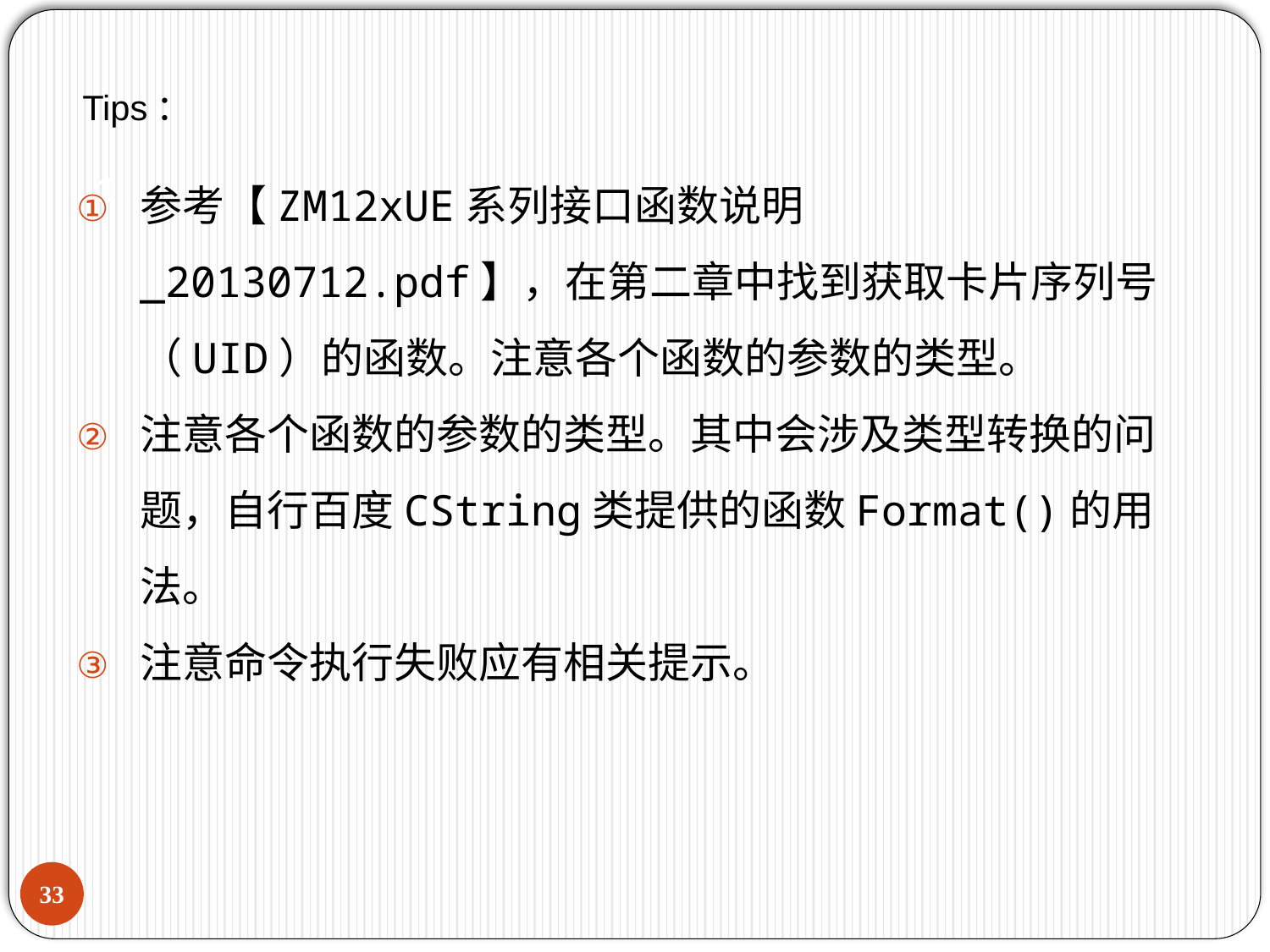

Tips：
参考【ZM12xUE系列接口函数说明_20130712.pdf】，在第二章中找到获取卡片序列号（UID）的函数。注意各个函数的参数的类型。
注意各个函数的参数的类型。其中会涉及类型转换的问题，自行百度CString类提供的函数Format()的用法。
注意命令执行失败应有相关提示。
1.
33